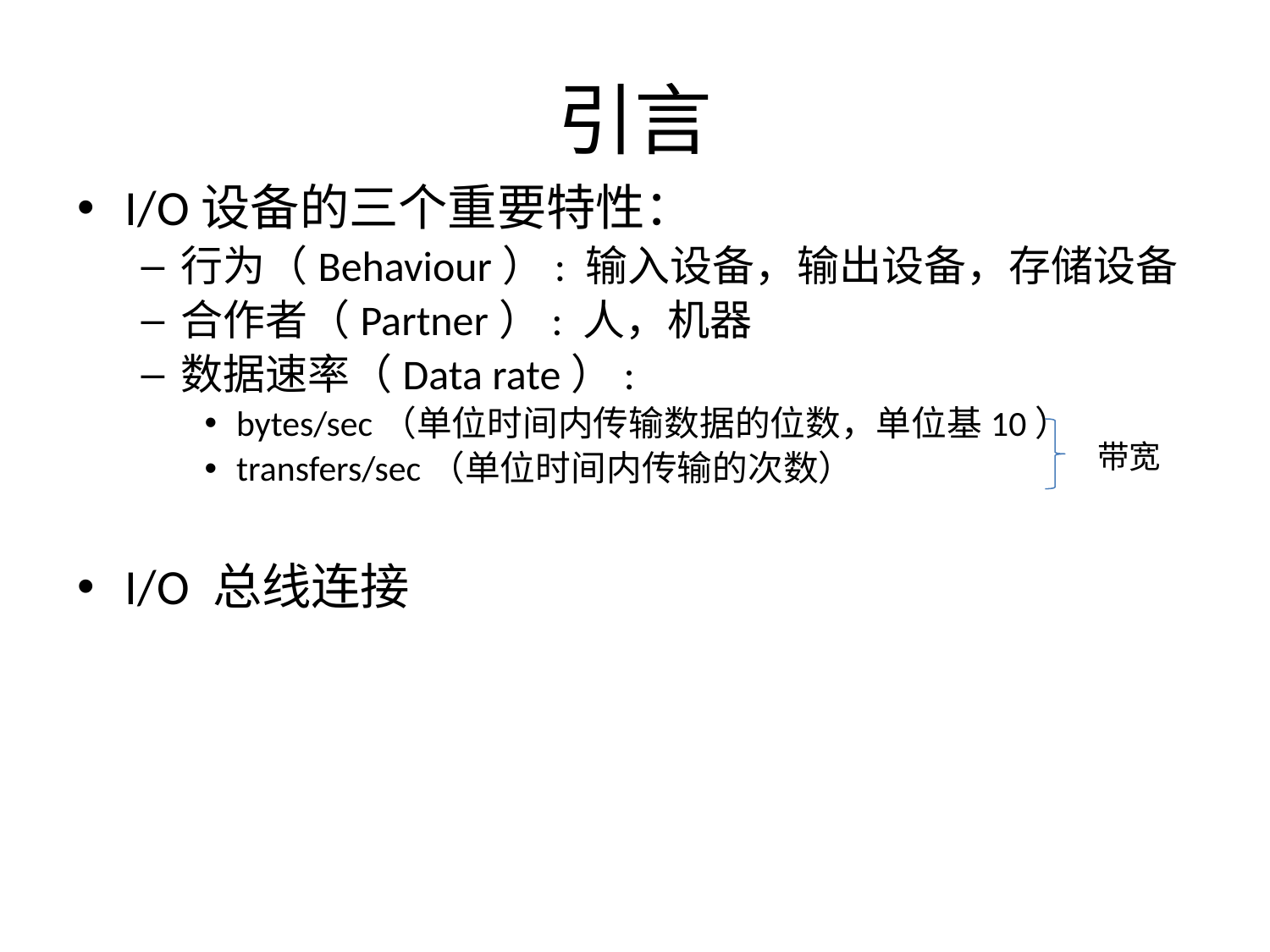

# 引言
I/O设备的三个重要特性：
行为（Behaviour）: 输入设备，输出设备，存储设备
合作者（Partner）: 人，机器
数据速率（Data rate）:
bytes/sec（单位时间内传输数据的位数，单位基10）
transfers/sec（单位时间内传输的次数）

I/O 总线连接

带宽